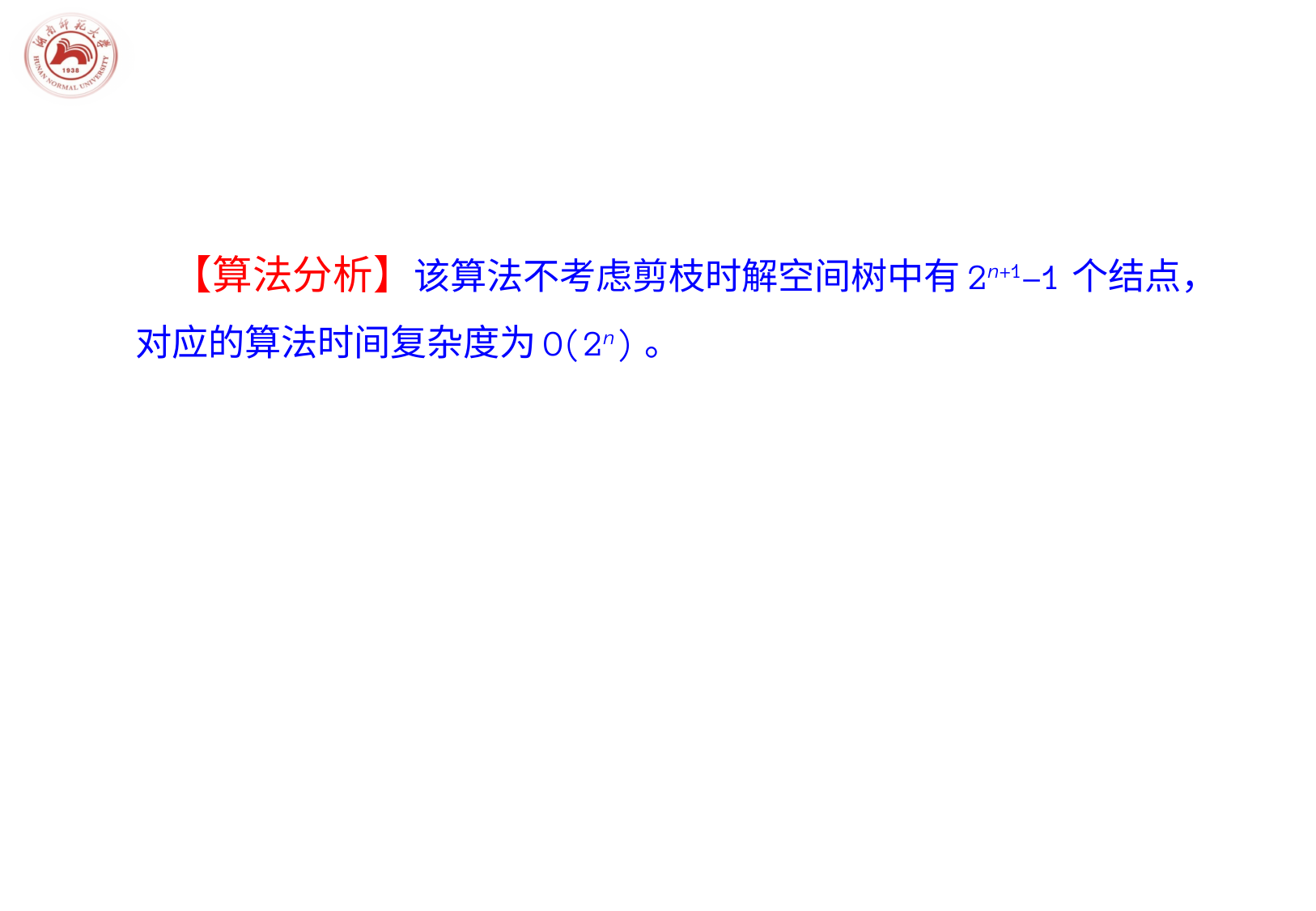

【算法分析】该算法不考虑剪枝时解空间树中有2n+1-1个结点，对应的算法时间复杂度为O(2n)。